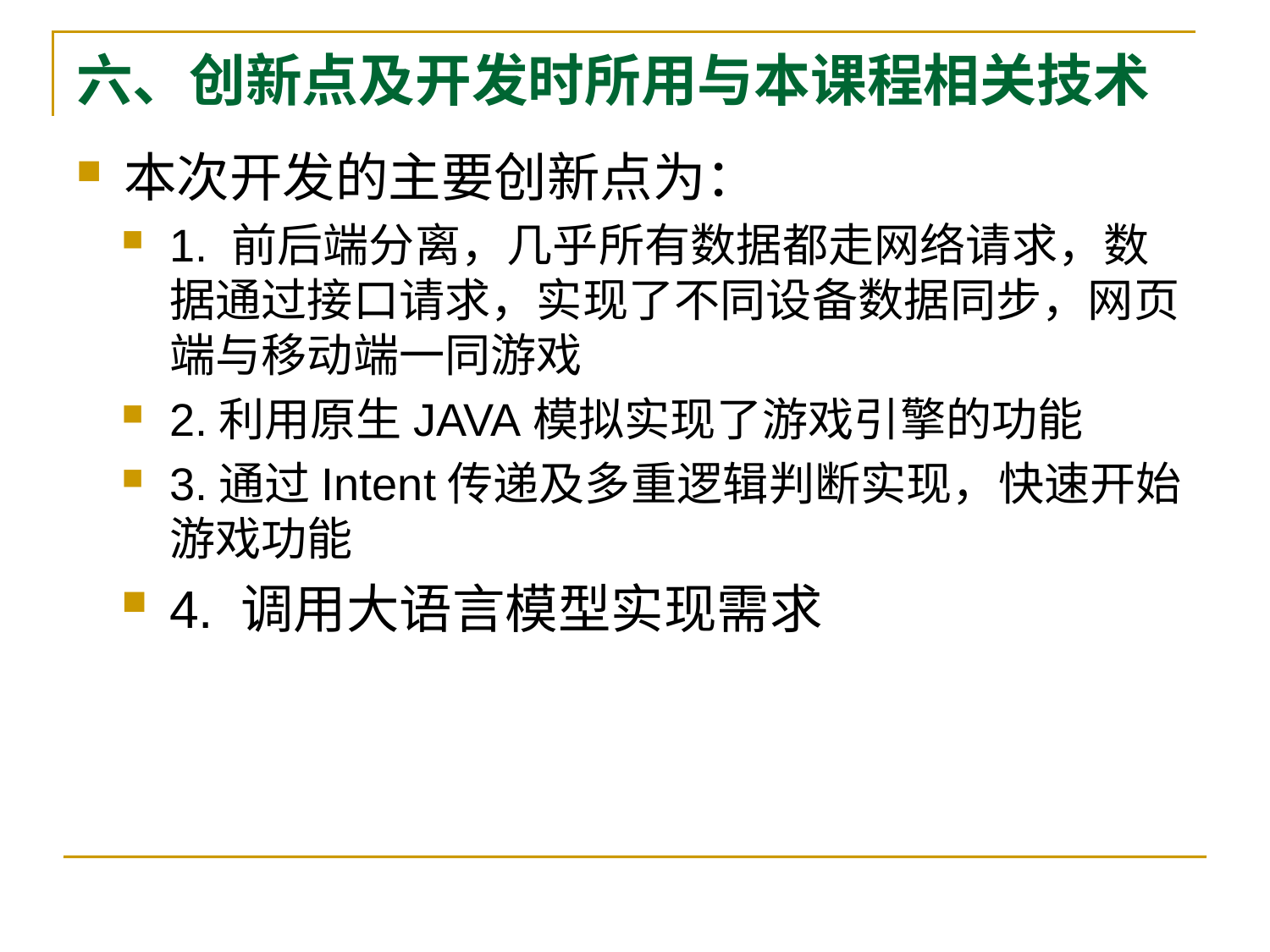

# 六、创新点及开发时所用与本课程相关技术
本次开发的主要创新点为：
1. 前后端分离，几乎所有数据都走网络请求，数据通过接口请求，实现了不同设备数据同步，网页端与移动端一同游戏
2.利用原生JAVA模拟实现了游戏引擎的功能
3.通过Intent传递及多重逻辑判断实现，快速开始游戏功能
4. 调用大语言模型实现需求